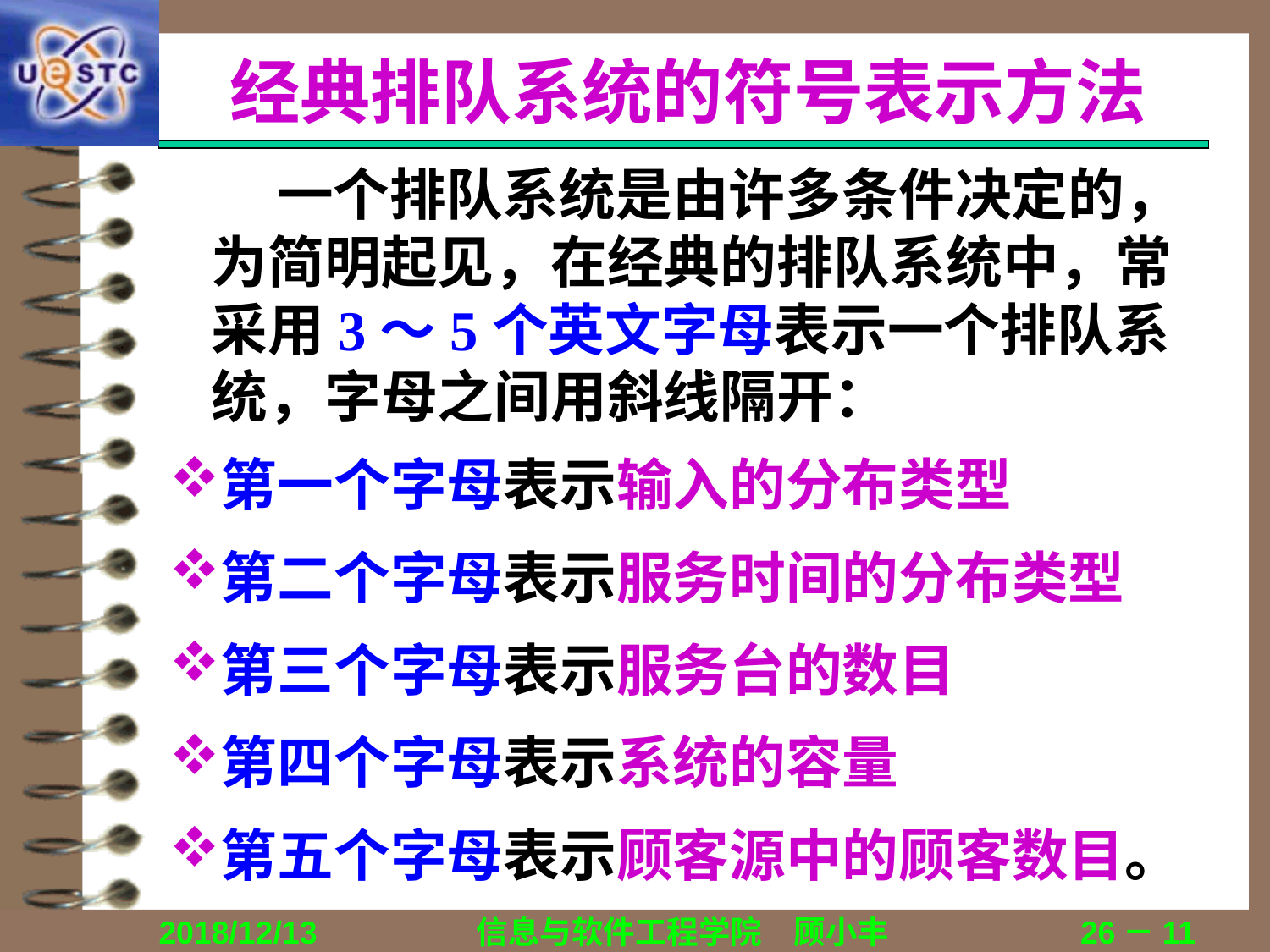

# 经典排队系统的符号表示方法
	    一个排队系统是由许多条件决定的，为简明起见，在经典的排队系统中，常采用3～5个英文字母表示一个排队系统，字母之间用斜线隔开：
第一个字母表示输入的分布类型
第二个字母表示服务时间的分布类型
第三个字母表示服务台的数目
第四个字母表示系统的容量
第五个字母表示顾客源中的顾客数目。
2018/12/13
信息与软件工程学院　顾小丰
26－11